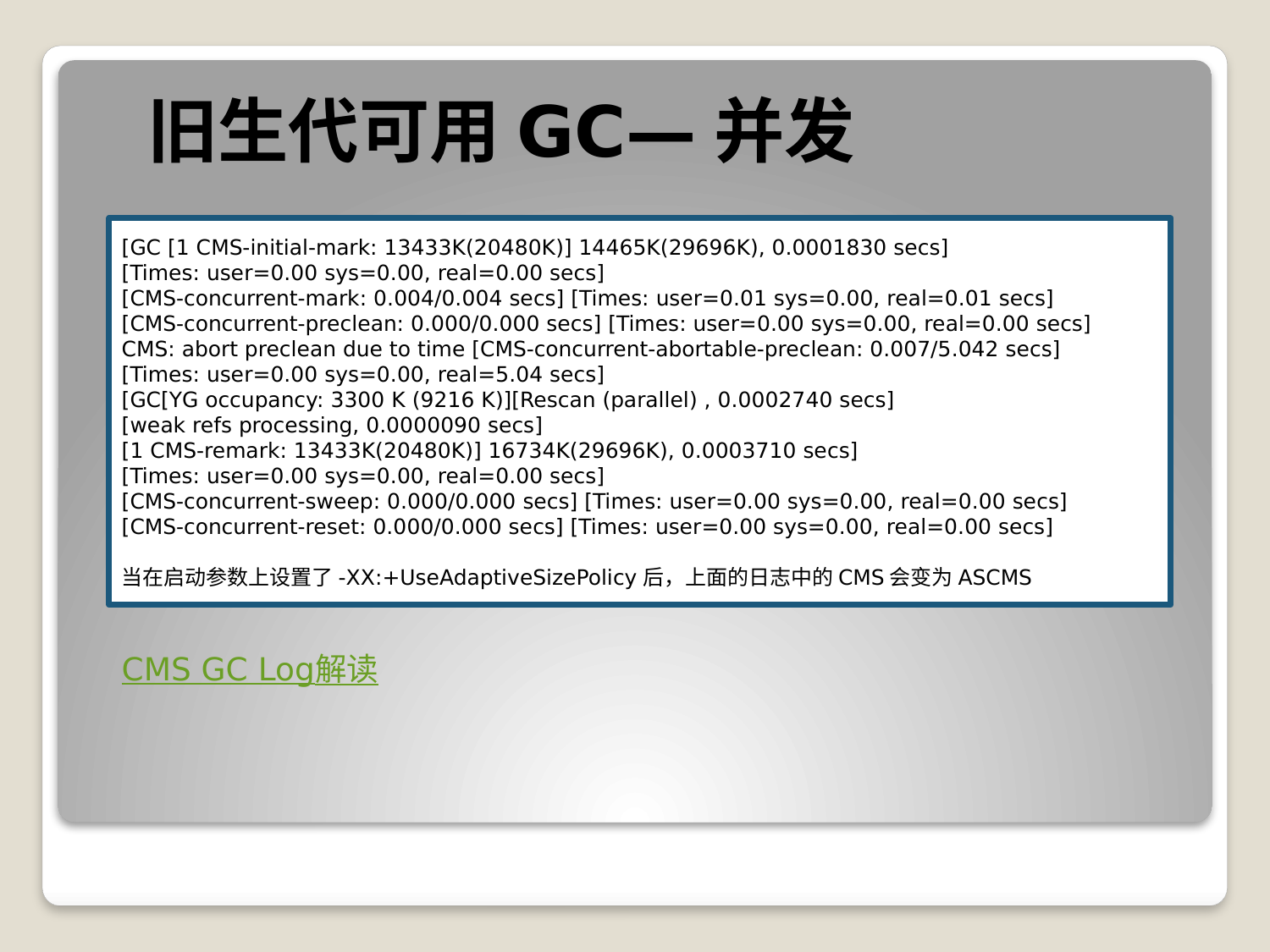

旧生代可用GC—并发
[GC [1 CMS-initial-mark: 13433K(20480K)] 14465K(29696K), 0.0001830 secs]
[Times: user=0.00 sys=0.00, real=0.00 secs]
[CMS-concurrent-mark: 0.004/0.004 secs] [Times: user=0.01 sys=0.00, real=0.01 secs]
[CMS-concurrent-preclean: 0.000/0.000 secs] [Times: user=0.00 sys=0.00, real=0.00 secs]
CMS: abort preclean due to time [CMS-concurrent-abortable-preclean: 0.007/5.042 secs]
[Times: user=0.00 sys=0.00, real=5.04 secs]
[GC[YG occupancy: 3300 K (9216 K)][Rescan (parallel) , 0.0002740 secs]
[weak refs processing, 0.0000090 secs]
[1 CMS-remark: 13433K(20480K)] 16734K(29696K), 0.0003710 secs]
[Times: user=0.00 sys=0.00, real=0.00 secs]
[CMS-concurrent-sweep: 0.000/0.000 secs] [Times: user=0.00 sys=0.00, real=0.00 secs]
[CMS-concurrent-reset: 0.000/0.000 secs] [Times: user=0.00 sys=0.00, real=0.00 secs]

当在启动参数上设置了-XX:+UseAdaptiveSizePolicy后，上面的日志中的CMS会变为ASCMS
CMS GC Log解读